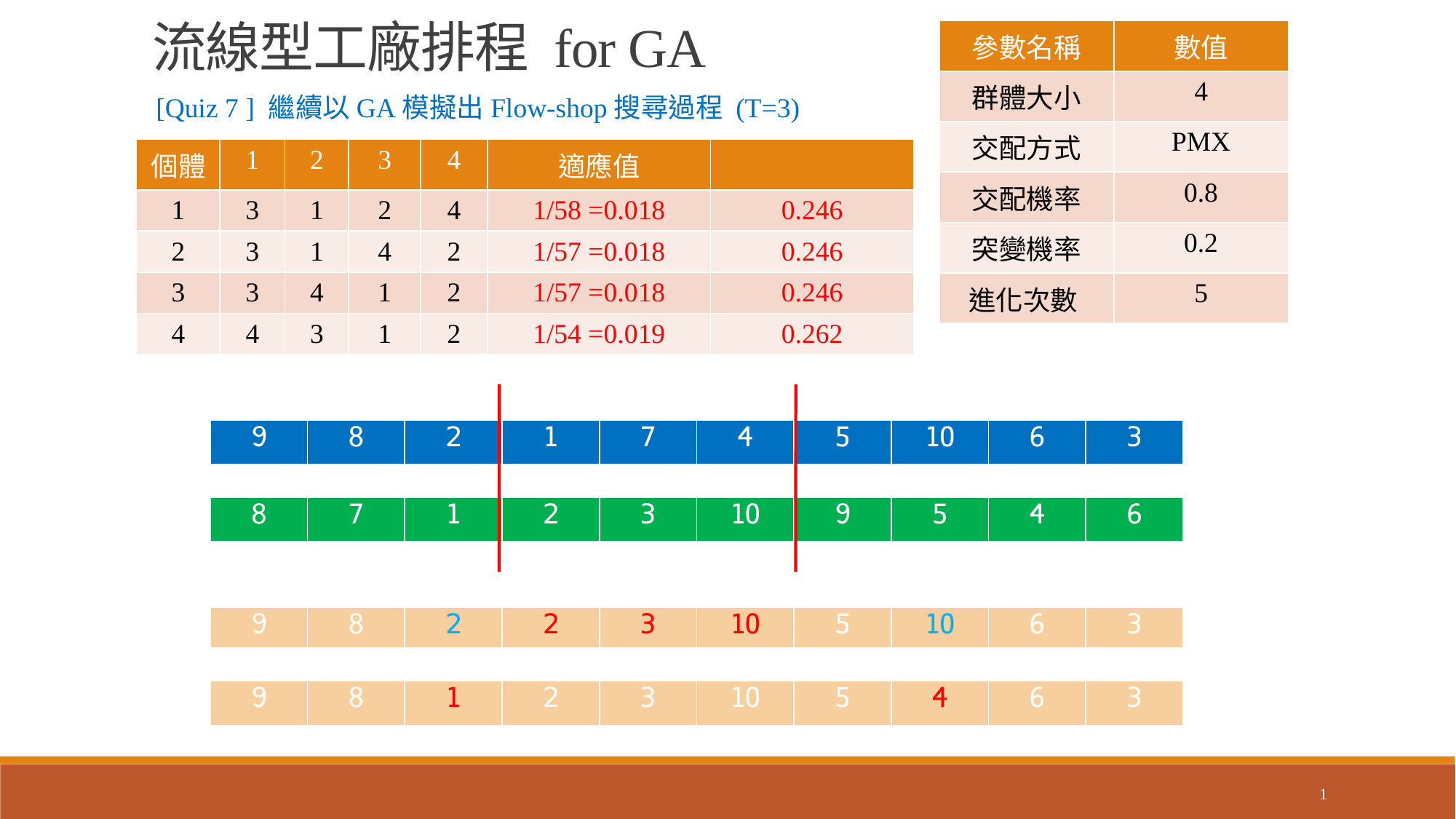

流線型工廠排程 for GA
| 參數名稱 | 數值 |
| --- | --- |
| 群體大小 | 4 |
| 交配方式 | PMX |
| 交配機率 | 0.8 |
| 突變機率 | 0.2 |
| 進化次數 | 5 |
[Quiz 7 ] 繼續以GA模擬出Flow-shop搜尋過程 (T=3)

| 個體 | 1 | 2 | 3 | 4 | 適應值 |  |
| --- | --- | --- | --- | --- | --- | --- |
| 1 | 3 | 1 | 2 | 4 | 1/58 =0.018 | 0.246 |
| 2 | 3 | 1 | 4 | 2 | 1/57 =0.018 | 0.246 |
| 3 | 3 | 4 | 1 | 2 | 1/57 =0.018 | 0.246 |
| 4 | 4 | 3 | 1 | 2 | 1/54 =0.019 | 0.262 |
| 9 | 8 | 2 | 1 | 7 | 4 | 5 | 10 | 6 | 3 |
| --- | --- | --- | --- | --- | --- | --- | --- | --- | --- |
| 8 | 7 | 1 | 2 | 3 | 10 | 9 | 5 | 4 | 6 |
| --- | --- | --- | --- | --- | --- | --- | --- | --- | --- |
| 9 | 8 | 2 | 2 | 3 | 10 | 5 | 10 | 6 | 3 |
| --- | --- | --- | --- | --- | --- | --- | --- | --- | --- |
| 9 | 8 | 1 | 2 | 3 | 10 | 5 | 4 | 6 | 3 |
| --- | --- | --- | --- | --- | --- | --- | --- | --- | --- |
1